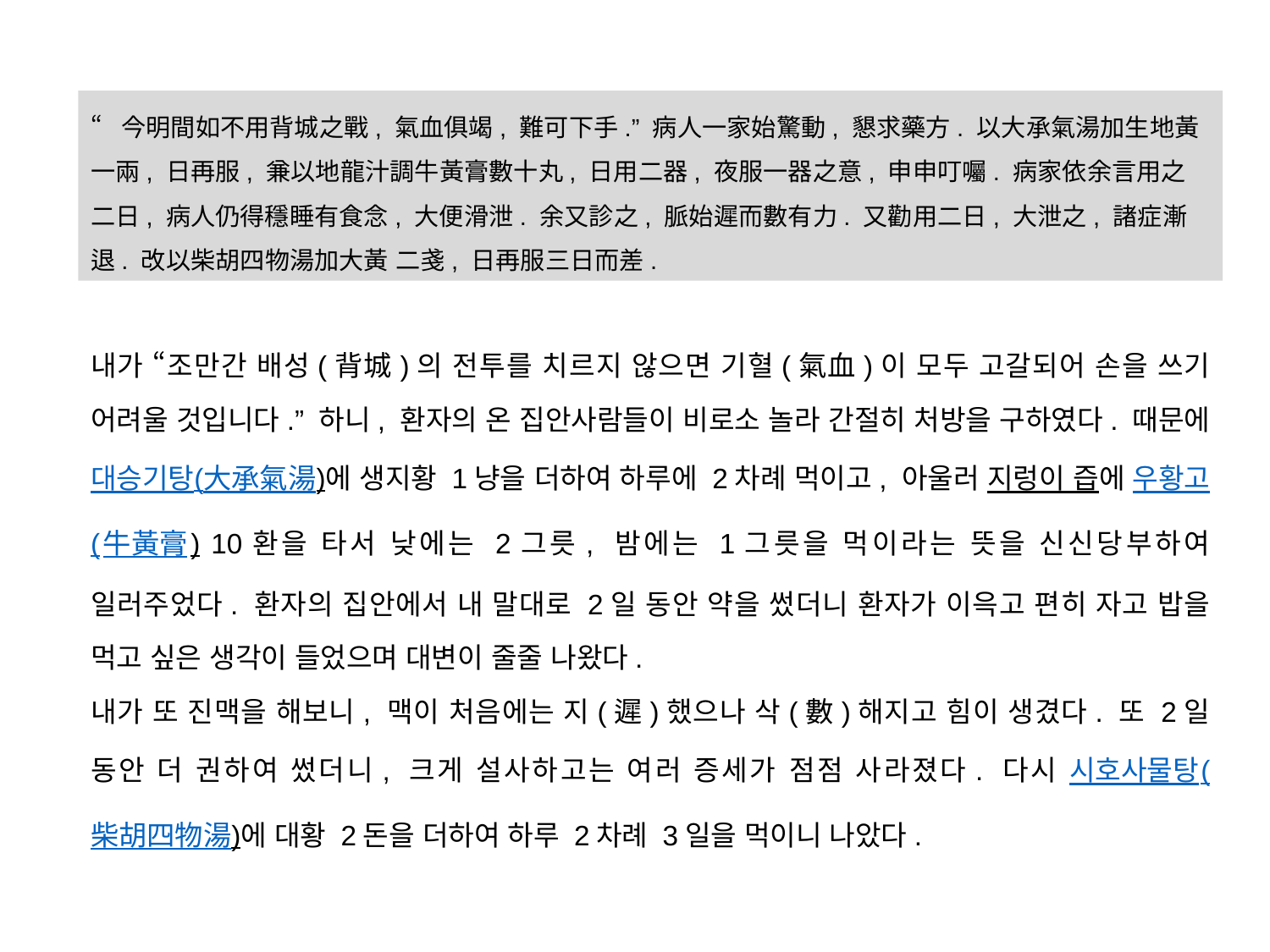

“今明間如不用背城之戰, 氣血俱竭, 難可下手.” 病人一家始驚動, 懇求藥方. 以大承氣湯加生地黃 一兩, 日再服, 兼以地龍汁調牛黃膏數十丸, 日用二器, 夜服一器之意, 申申叮囑. 病家依余言用之二日, 病人仍得穩睡有食念, 大便滑泄. 余又診之, 脈始遲而數有力. 又勸用二日, 大泄之, 諸症漸退. 改以柴胡四物湯加大黃 二戔, 日再服三日而差.
내가 “조만간 배성(背城)의 전투를 치르지 않으면 기혈(氣血)이 모두 고갈되어 손을 쓰기 어려울 것입니다.” 하니, 환자의 온 집안사람들이 비로소 놀라 간절히 처방을 구하였다. 때문에 대승기탕(大承氣湯)에 생지황 1냥을 더하여 하루에 2차례 먹이고, 아울러 지렁이 즙에 우황고(牛黃膏) 10환을 타서 낮에는 2그릇, 밤에는 1그릇을 먹이라는 뜻을 신신당부하여 일러주었다. 환자의 집안에서 내 말대로 2일 동안 약을 썼더니 환자가 이윽고 편히 자고 밥을 먹고 싶은 생각이 들었으며 대변이 줄줄 나왔다.
내가 또 진맥을 해보니, 맥이 처음에는 지(遲)했으나 삭(數)해지고 힘이 생겼다. 또 2일 동안 더 권하여 썼더니, 크게 설사하고는 여러 증세가 점점 사라졌다. 다시 시호사물탕(柴胡四物湯)에 대황 2돈을 더하여 하루 2차례 3일을 먹이니 나았다.